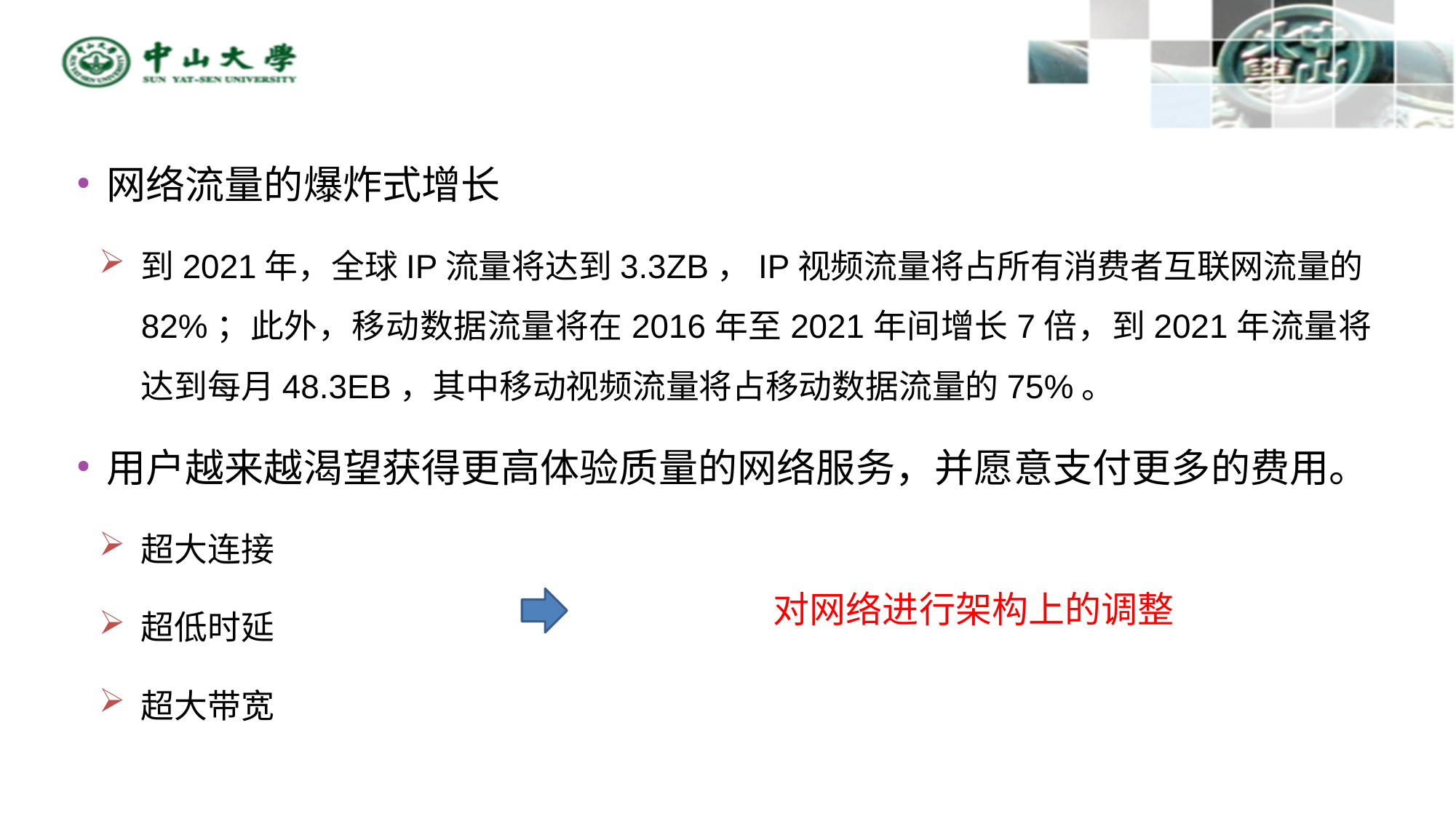

4
网络流量的爆炸式增长
到2021年，全球IP流量将达到3.3ZB，IP视频流量将占所有消费者互联网流量的82%；此外，移动数据流量将在2016年至2021年间增长7倍，到2021年流量将达到每月48.3EB，其中移动视频流量将占移动数据流量的75%。
用户越来越渴望获得更高体验质量的网络服务，并愿意支付更多的费用。
超大连接
超低时延
超大带宽

对网络进行架构上的调整